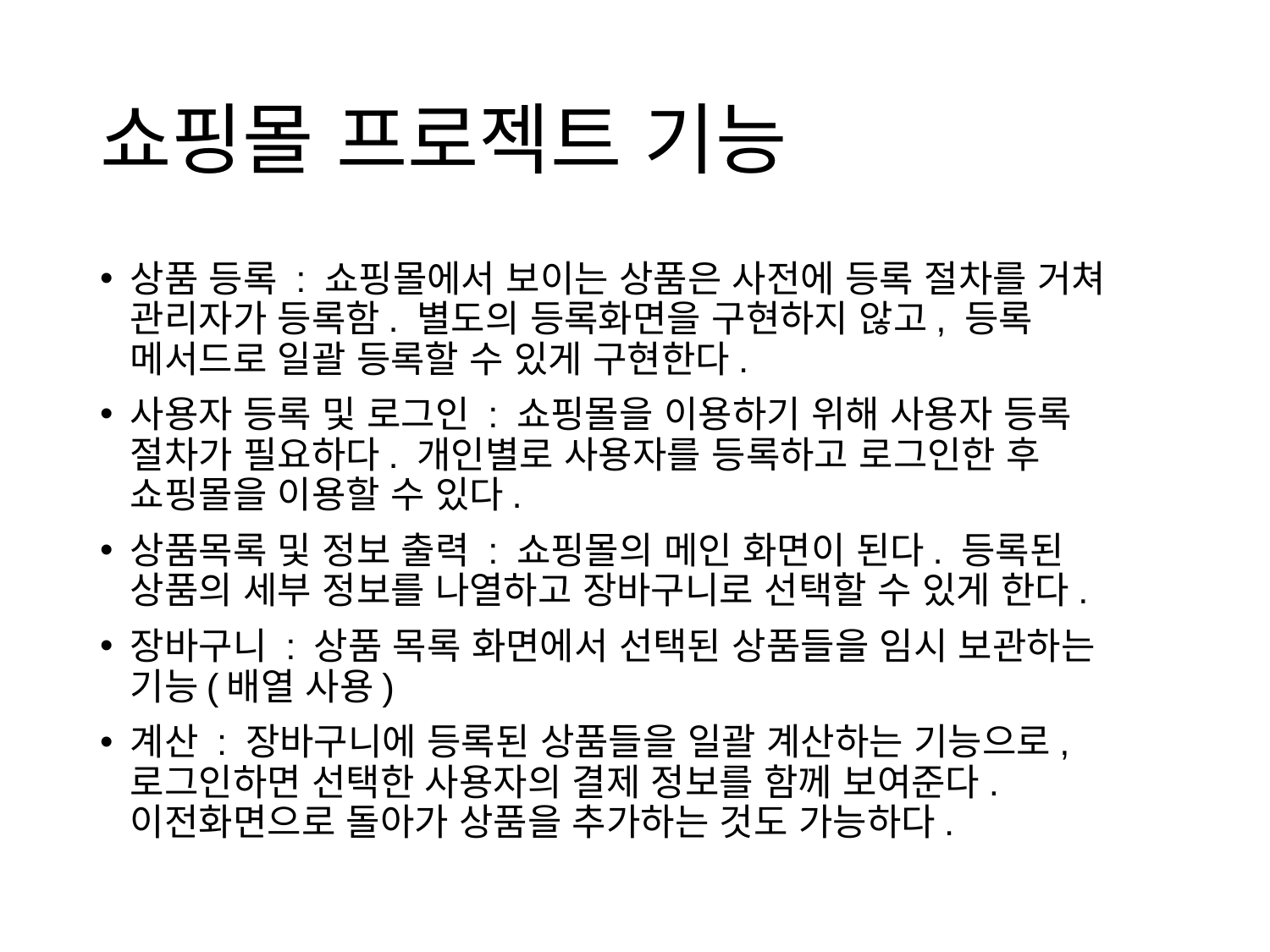

# 쇼핑몰 프로젝트 기능
상품 등록 : 쇼핑몰에서 보이는 상품은 사전에 등록 절차를 거쳐 관리자가 등록함. 별도의 등록화면을 구현하지 않고, 등록 메서드로 일괄 등록할 수 있게 구현한다.
사용자 등록 및 로그인 : 쇼핑몰을 이용하기 위해 사용자 등록 절차가 필요하다. 개인별로 사용자를 등록하고 로그인한 후 쇼핑몰을 이용할 수 있다.
상품목록 및 정보 출력 : 쇼핑몰의 메인 화면이 된다. 등록된 상품의 세부 정보를 나열하고 장바구니로 선택할 수 있게 한다.
장바구니 : 상품 목록 화면에서 선택된 상품들을 임시 보관하는 기능(배열 사용)
계산 : 장바구니에 등록된 상품들을 일괄 계산하는 기능으로, 로그인하면 선택한 사용자의 결제 정보를 함께 보여준다. 이전화면으로 돌아가 상품을 추가하는 것도 가능하다.